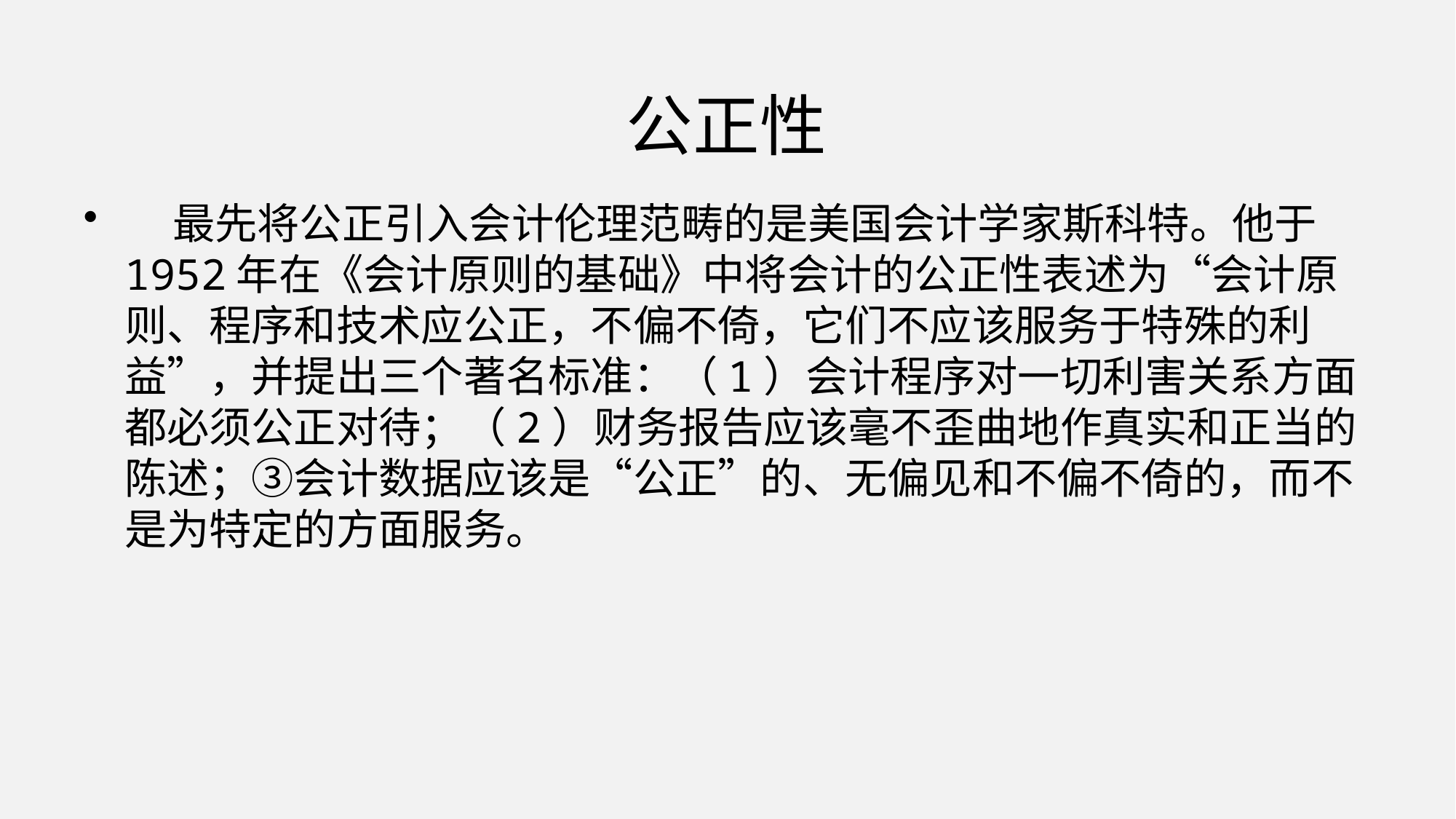

公正性
    最先将公正引入会计伦理范畴的是美国会计学家斯科特。他于1952年在《会计原则的基础》中将会计的公正性表述为“会计原则、程序和技术应公正，不偏不倚，它们不应该服务于特殊的利益”，并提出三个著名标准：（1）会计程序对一切利害关系方面都必须公正对待；（2）财务报告应该毫不歪曲地作真实和正当的陈述；③会计数据应该是“公正”的、无偏见和不偏不倚的，而不是为特定的方面服务。